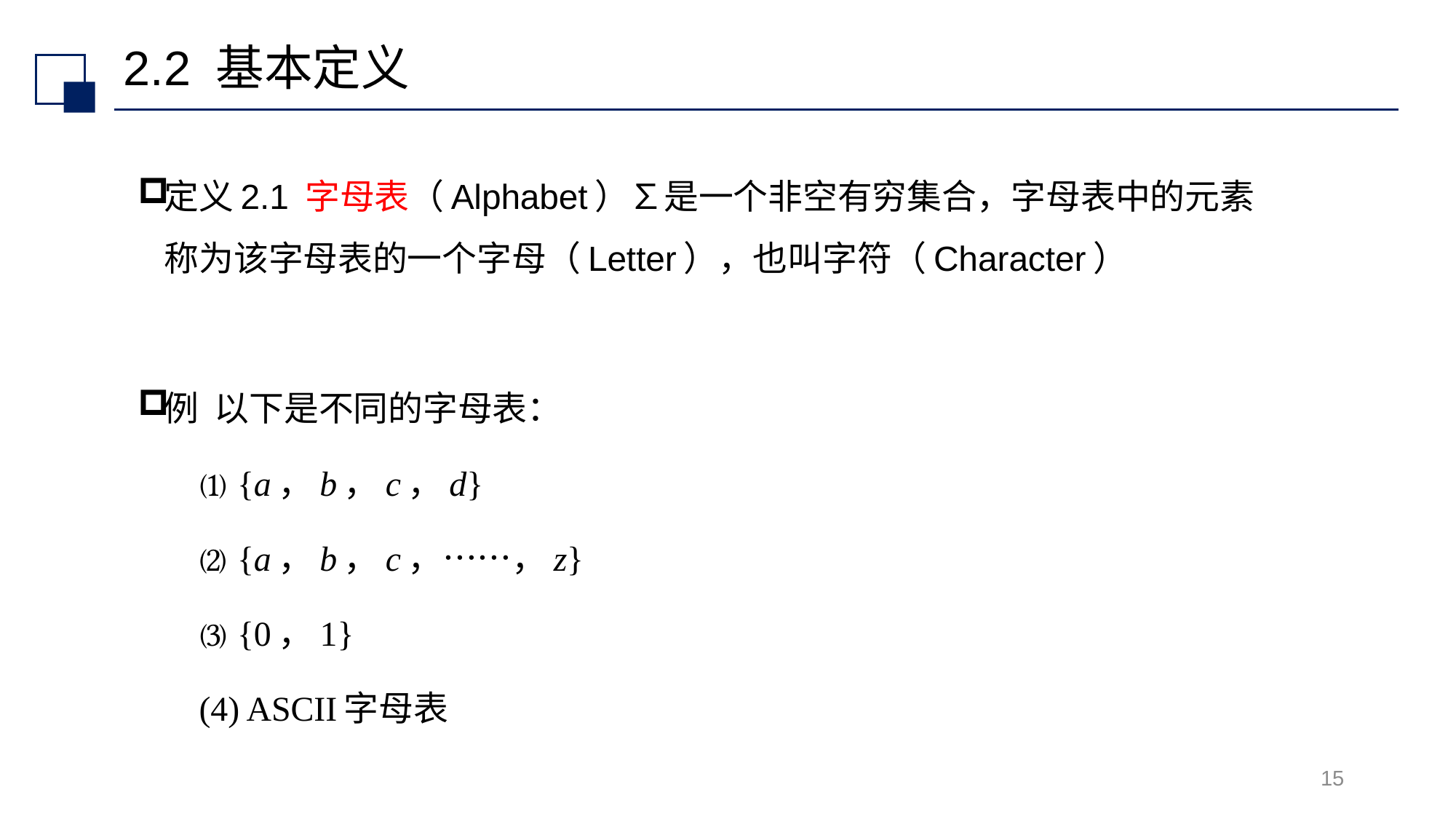

# 2.2 基本定义
定义2.1 字母表（Alphabet）∑是一个非空有穷集合，字母表中的元素称为该字母表的一个字母（Letter），也叫字符（Character）

例  以下是不同的字母表：
	    ⑴ {a，b，c，d}
	    ⑵ {a，b，c，……，z}
	    ⑶ {0，1}
       (4) ASCII字母表
15